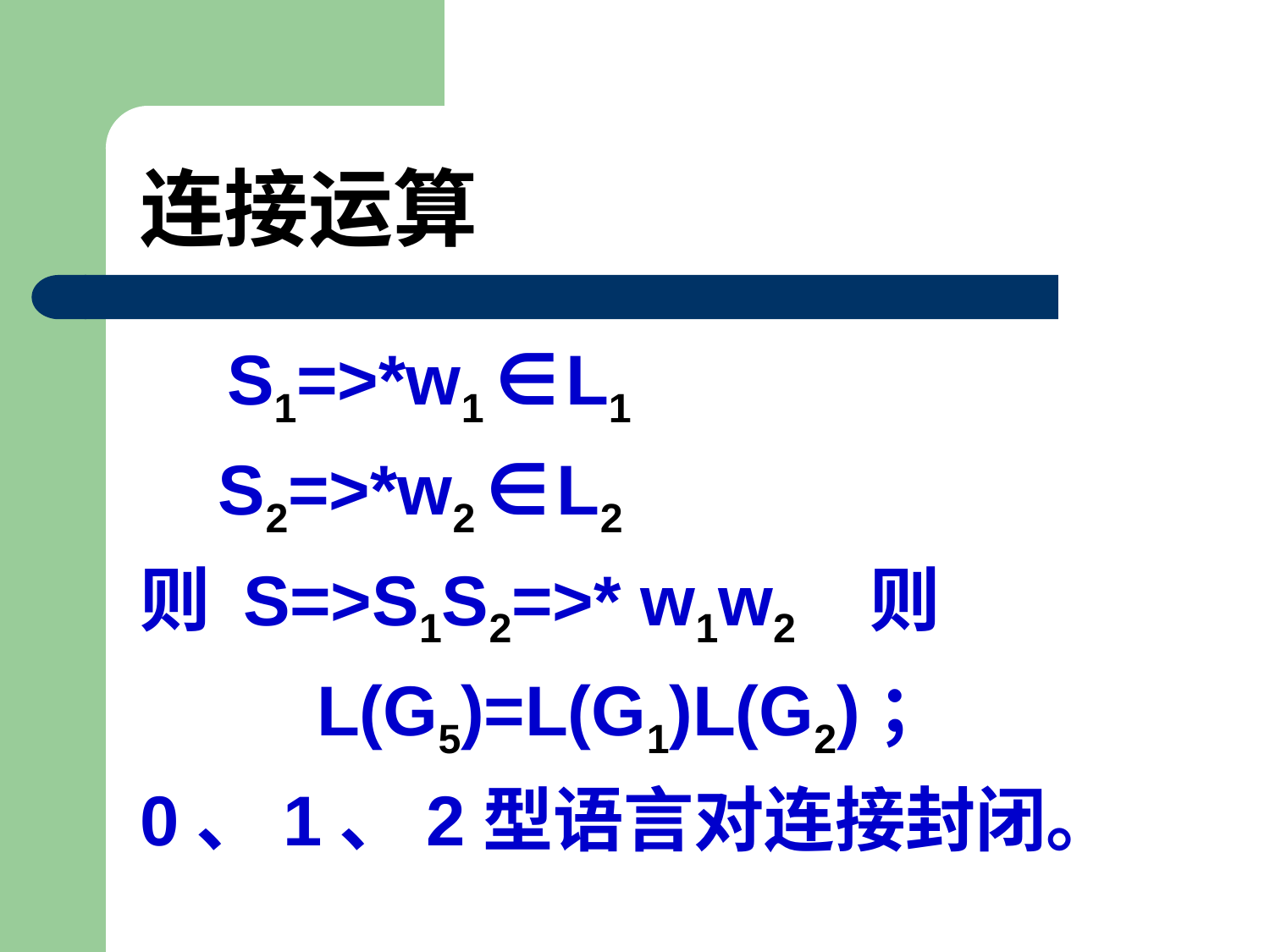

# 连接运算
　S1=>*w1 ∈L1
    S2=>*w2 ∈L2
则 S=>S1S2=>* w1w2     则
         L(G5)=L(G1)L(G2)；
0、1、2型语言对连接封闭。